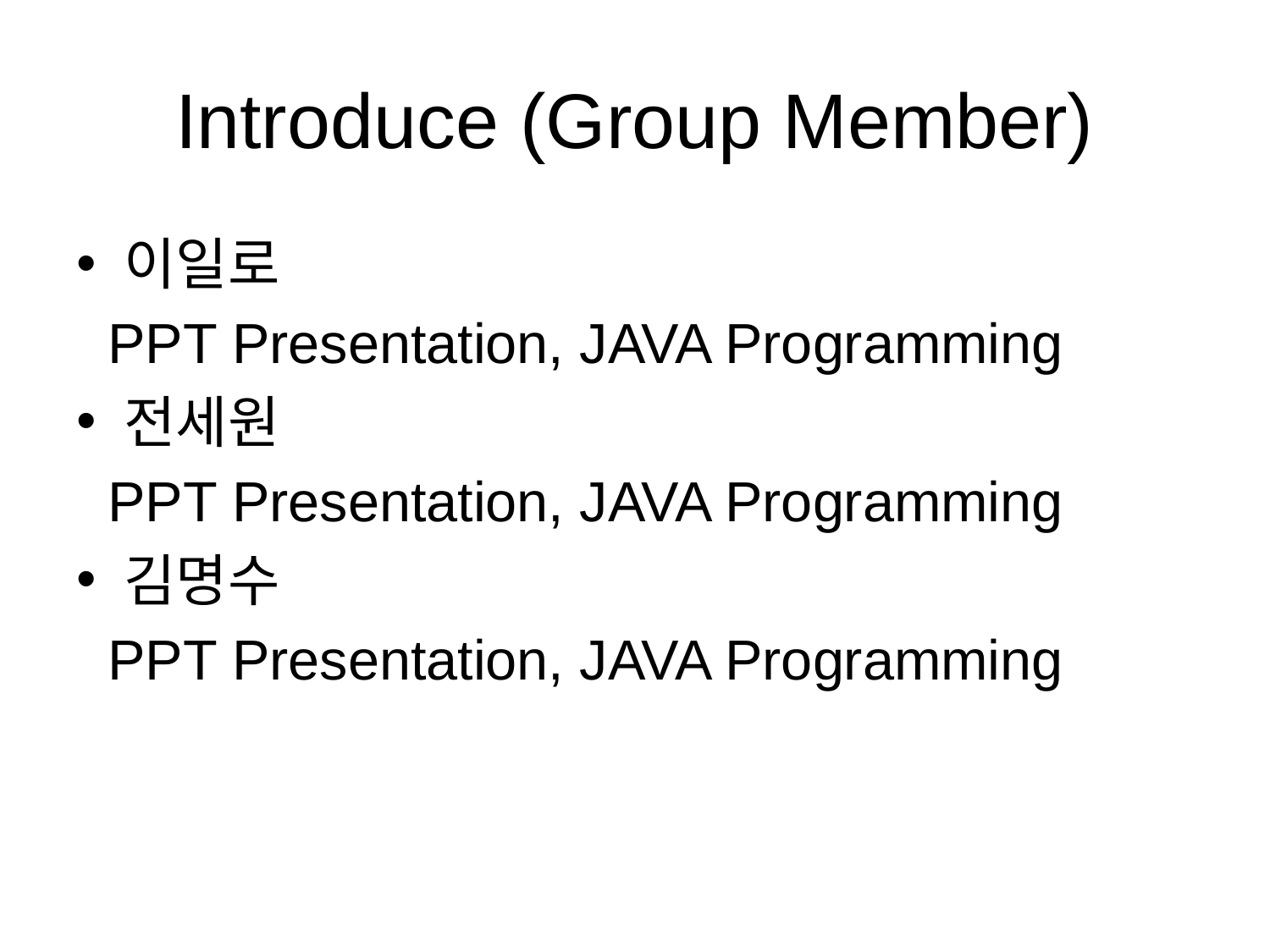

# Introduce (Group Member)
이일로
  PPT Presentation, JAVA Programming
전세원
  PPT Presentation, JAVA Programming
김명수
  PPT Presentation, JAVA Programming